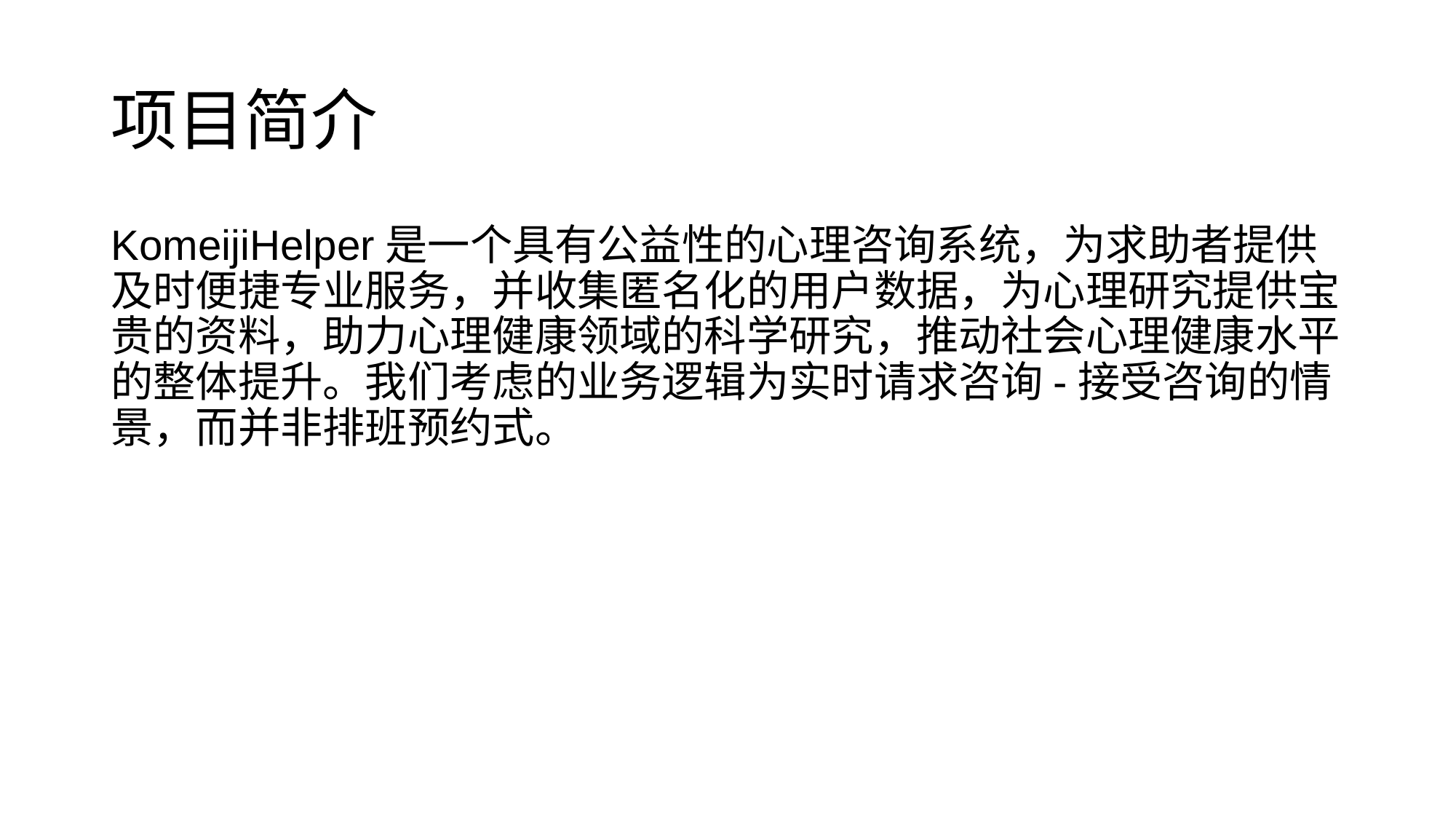

# 项目简介
KomeijiHelper是一个具有公益性的心理咨询系统，为求助者提供及时便捷专业服务，并收集匿名化的用户数据，为心理研究提供宝贵的资料，助力心理健康领域的科学研究，推动社会心理健康水平的整体提升。我们考虑的业务逻辑为实时请求咨询-接受咨询的情景，而并非排班预约式。